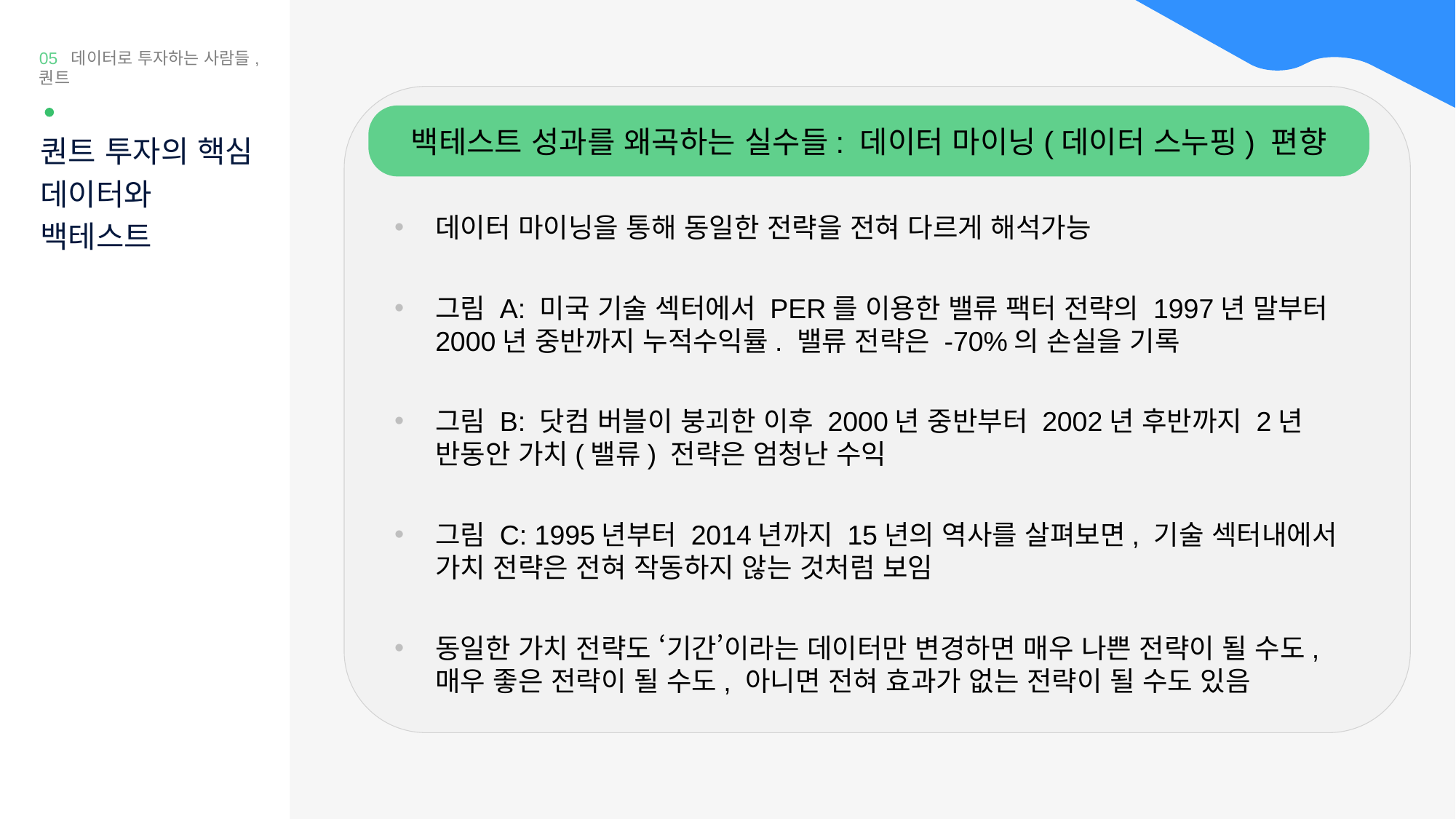

05  데이터로 투자하는 사람들, 퀀트

백테스트 성과를 왜곡하는 실수들: 데이터 마이닝(데이터 스누핑) 편향

퀀트 투자의 핵심
데이터와
백테스트
데이터 마이닝을 통해 동일한 전략을 전혀 다르게 해석가능

그림 A: 미국 기술 섹터에서 PER를 이용한 밸류 팩터 전략의 1997년 말부터 2000년 중반까지 누적수익률. 밸류 전략은 -70%의 손실을 기록

그림 B: 닷컴 버블이 붕괴한 이후 2000년 중반부터 2002년 후반까지 2년 반동안 가치(밸류) 전략은 엄청난 수익

그림 C: 1995년부터 2014년까지 15년의 역사를 살펴보면, 기술 섹터내에서 가치 전략은 전혀 작동하지 않는 것처럼 보임

동일한 가치 전략도 ‘기간’이라는 데이터만 변경하면 매우 나쁜 전략이 될 수도, 매우 좋은 전략이 될 수도, 아니면 전혀 효과가 없는 전략이 될 수도 있음